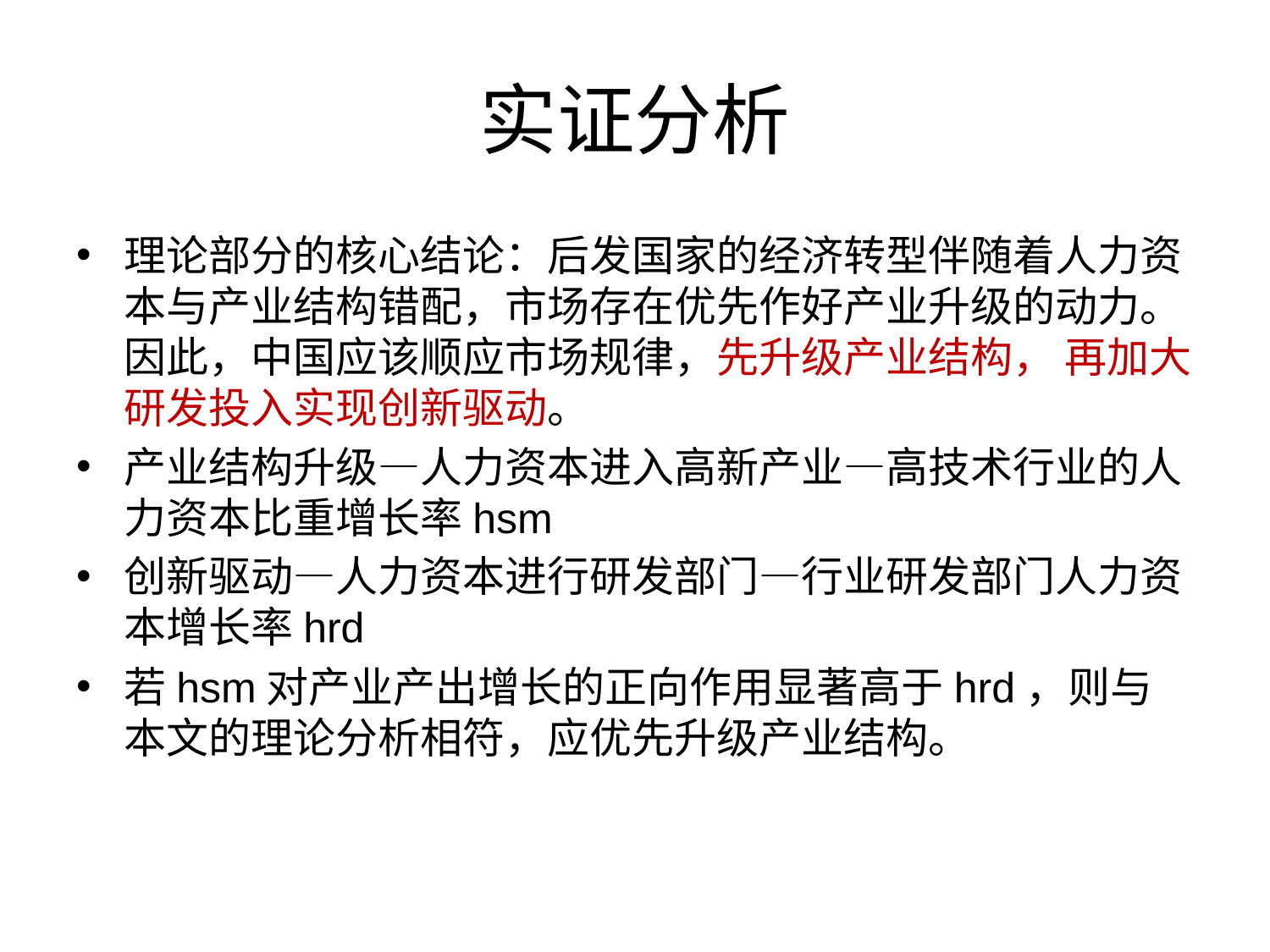

# 实证分析
理论部分的核心结论：后发国家的经济转型伴随着人力资本与产业结构错配，市场存在优先作好产业升级的动力。因此，中国应该顺应市场规律，先升级产业结构， 再加大研发投入实现创新驱动。
产业结构升级—人力资本进入高新产业—高技术行业的人力资本比重增长率hsm
创新驱动—人力资本进行研发部门—行业研发部门人力资本增长率hrd
若hsm对产业产出增长的正向作用显著高于hrd，则与本文的理论分析相符，应优先升级产业结构。